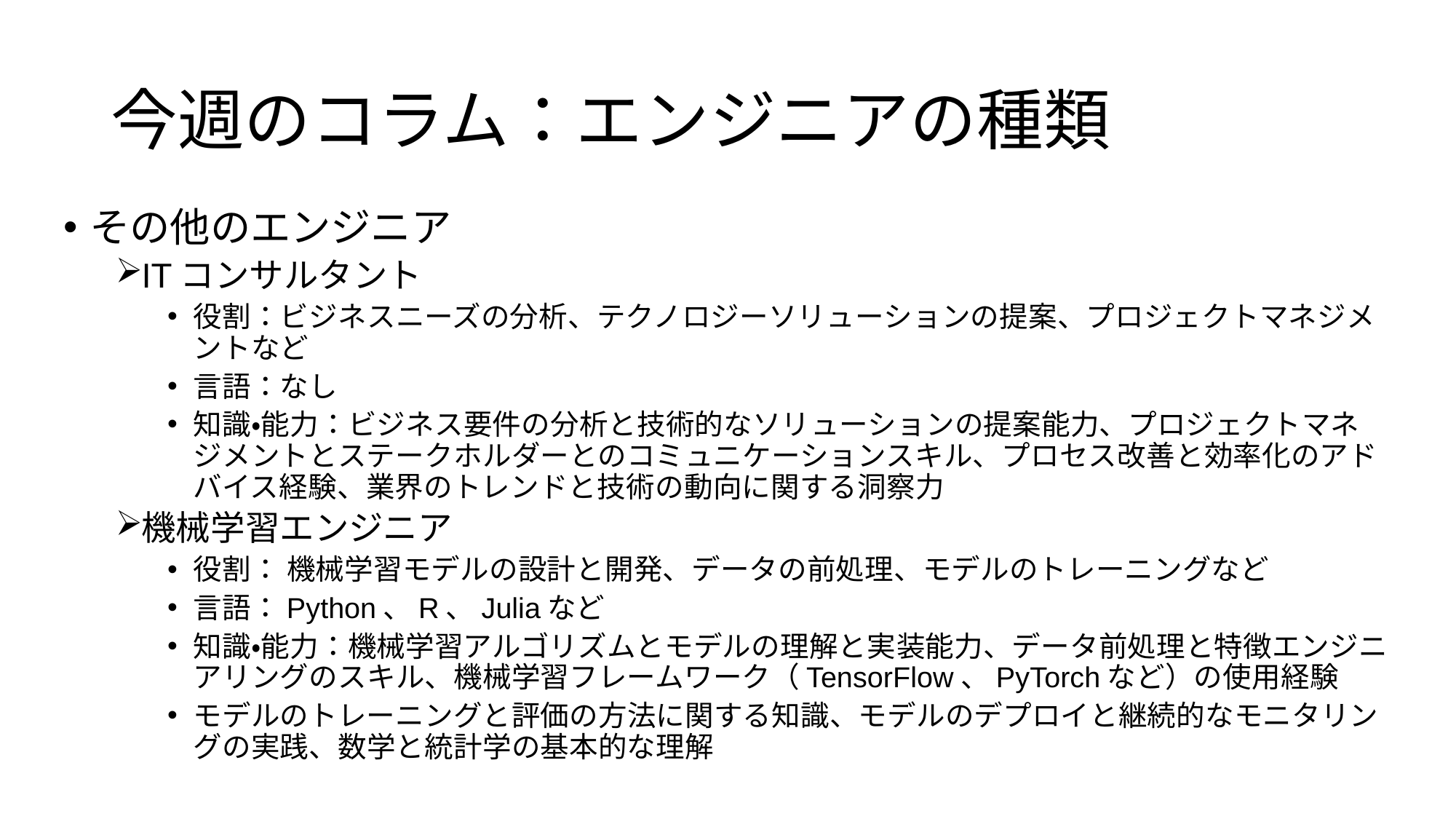

# 今週のコラム：エンジニアの種類
その他のエンジニア
ITコンサルタント
役割：ビジネスニーズの分析、テクノロジーソリューションの提案、プロジェクトマネジメントなど
言語：なし
知識・能力：ビジネス要件の分析と技術的なソリューションの提案能力、プロジェクトマネジメントとステークホルダーとのコミュニケーションスキル、プロセス改善と効率化のアドバイス経験、業界のトレンドと技術の動向に関する洞察力
機械学習エンジニア
役割： 機械学習モデルの設計と開発、データの前処理、モデルのトレーニングなど
言語：Python、R、Juliaなど
知識・能力：機械学習アルゴリズムとモデルの理解と実装能力、データ前処理と特徴エンジニアリングのスキル、機械学習フレームワーク（TensorFlow、PyTorchなど）の使用経験
モデルのトレーニングと評価の方法に関する知識、モデルのデプロイと継続的なモニタリングの実践、数学と統計学の基本的な理解